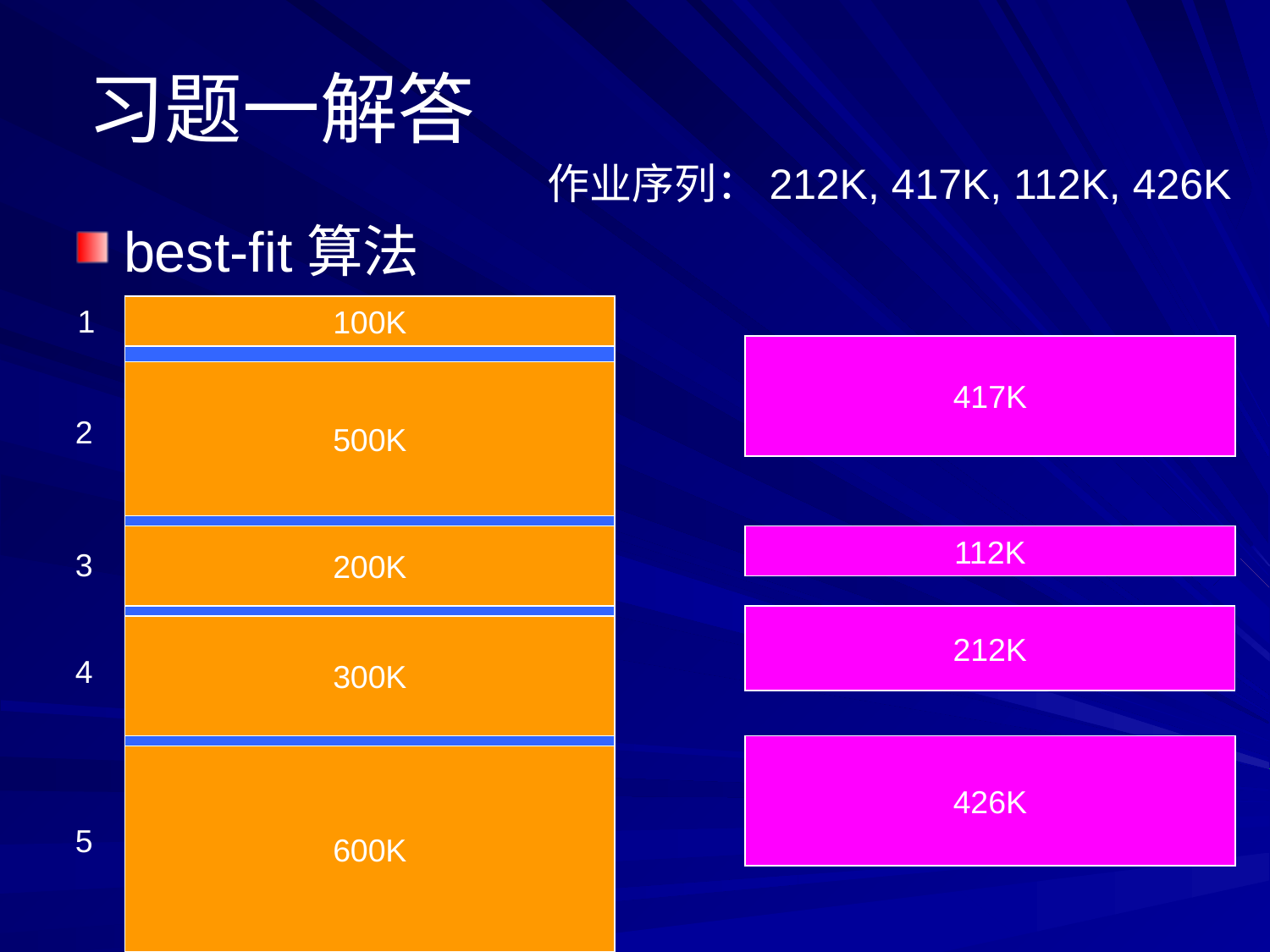

习题一解答
作业序列：212K, 417K, 112K, 426K
best-fit算法
1

100K
417K
500K
2
200K
112K
3
212K
300K
4
426K
600K
5